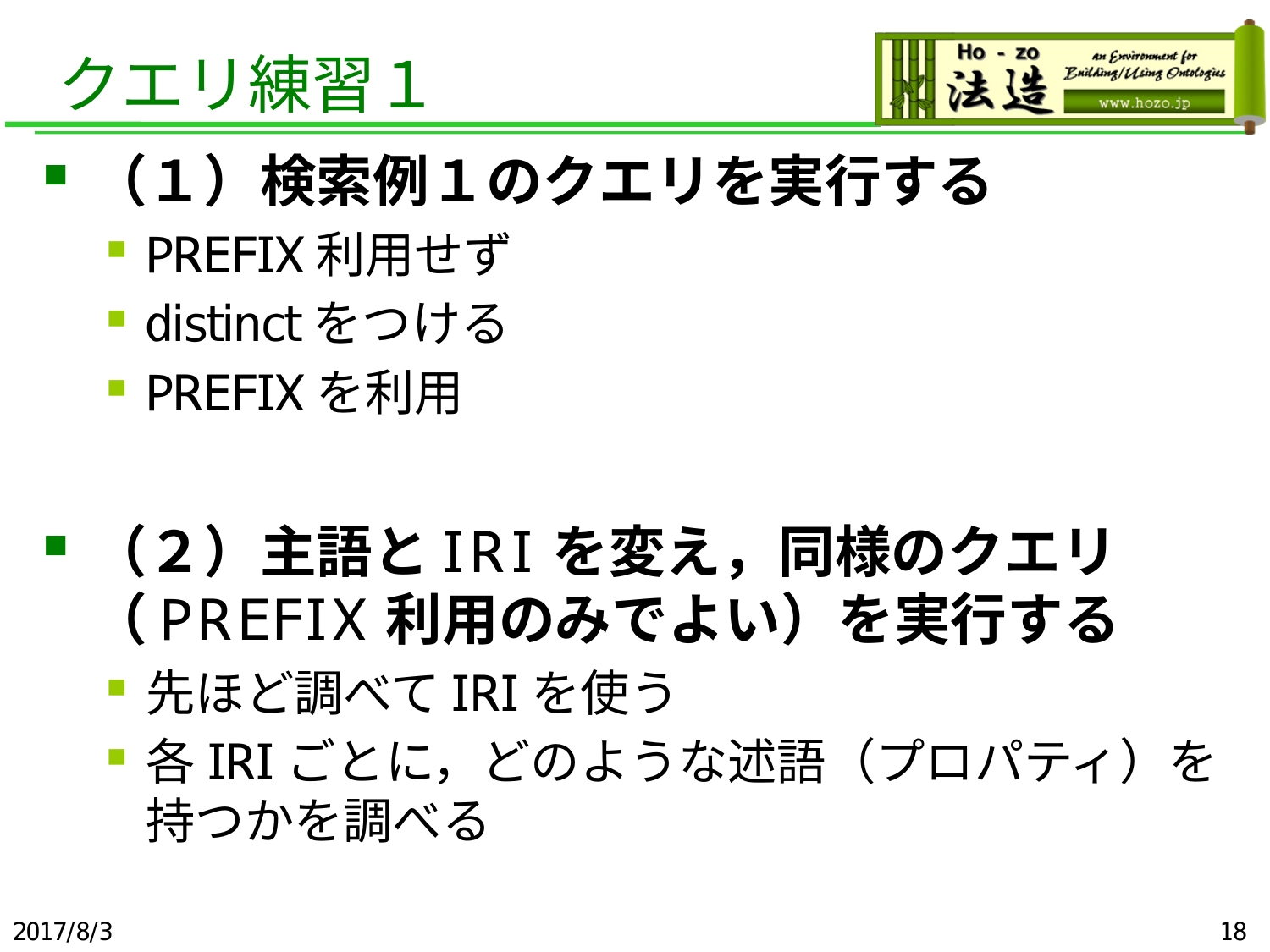

# クエリ練習１
（１）検索例１のクエリを実行する
PREFIX利用せず
distinctをつける
PREFIXを利用

（２）主語とIRIを変え，同様のクエリ（PREFIX利用のみでよい）を実行する
先ほど調べてIRIを使う
各IRIごとに，どのような述語（プロパティ）を持つかを調べる
2017/8/3
18